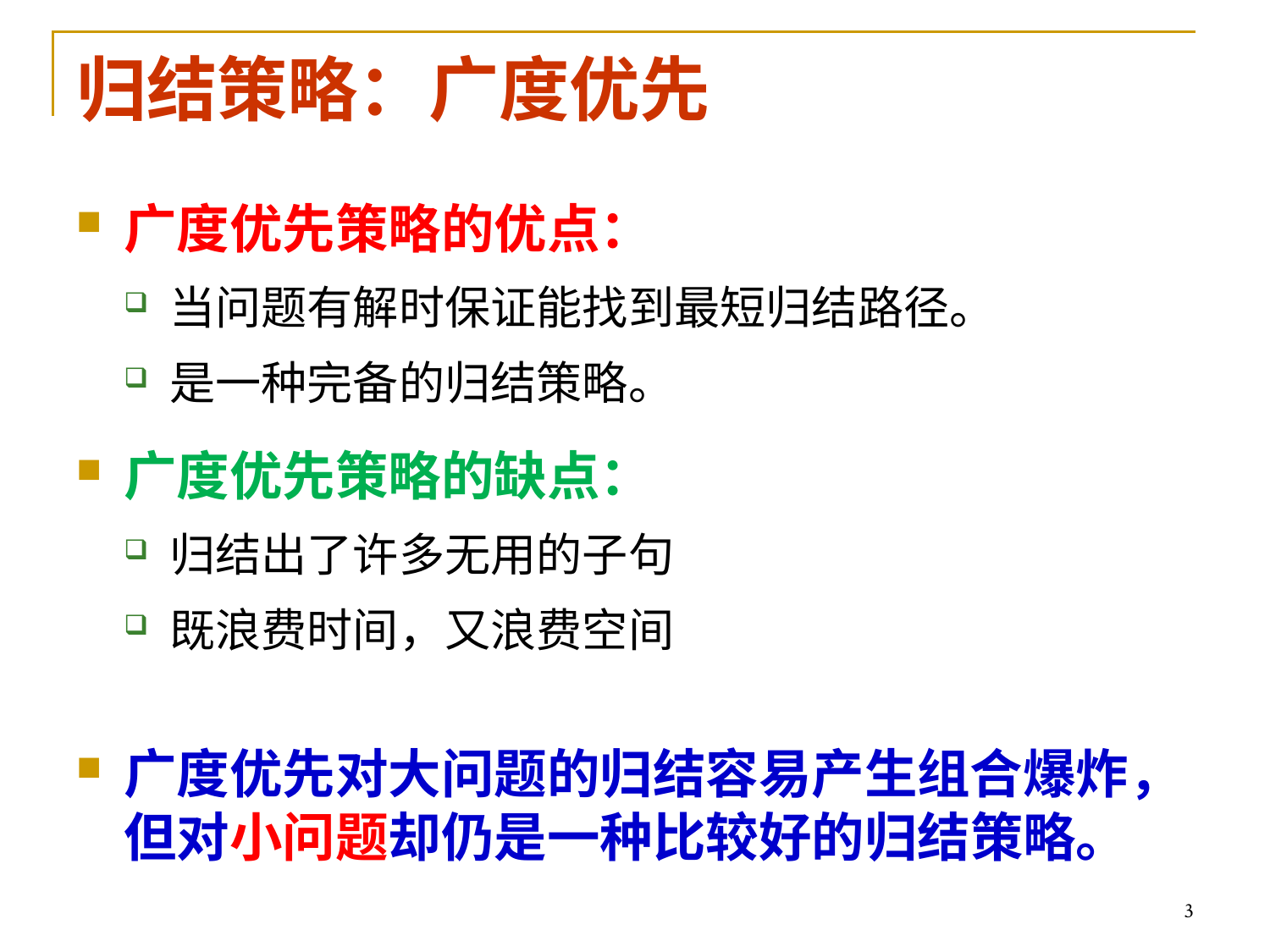

# 归结策略：广度优先
广度优先策略的优点：
当问题有解时保证能找到最短归结路径。
是一种完备的归结策略。
广度优先策略的缺点：
归结出了许多无用的子句
既浪费时间，又浪费空间

广度优先对大问题的归结容易产生组合爆炸，但对小问题却仍是一种比较好的归结策略。

3